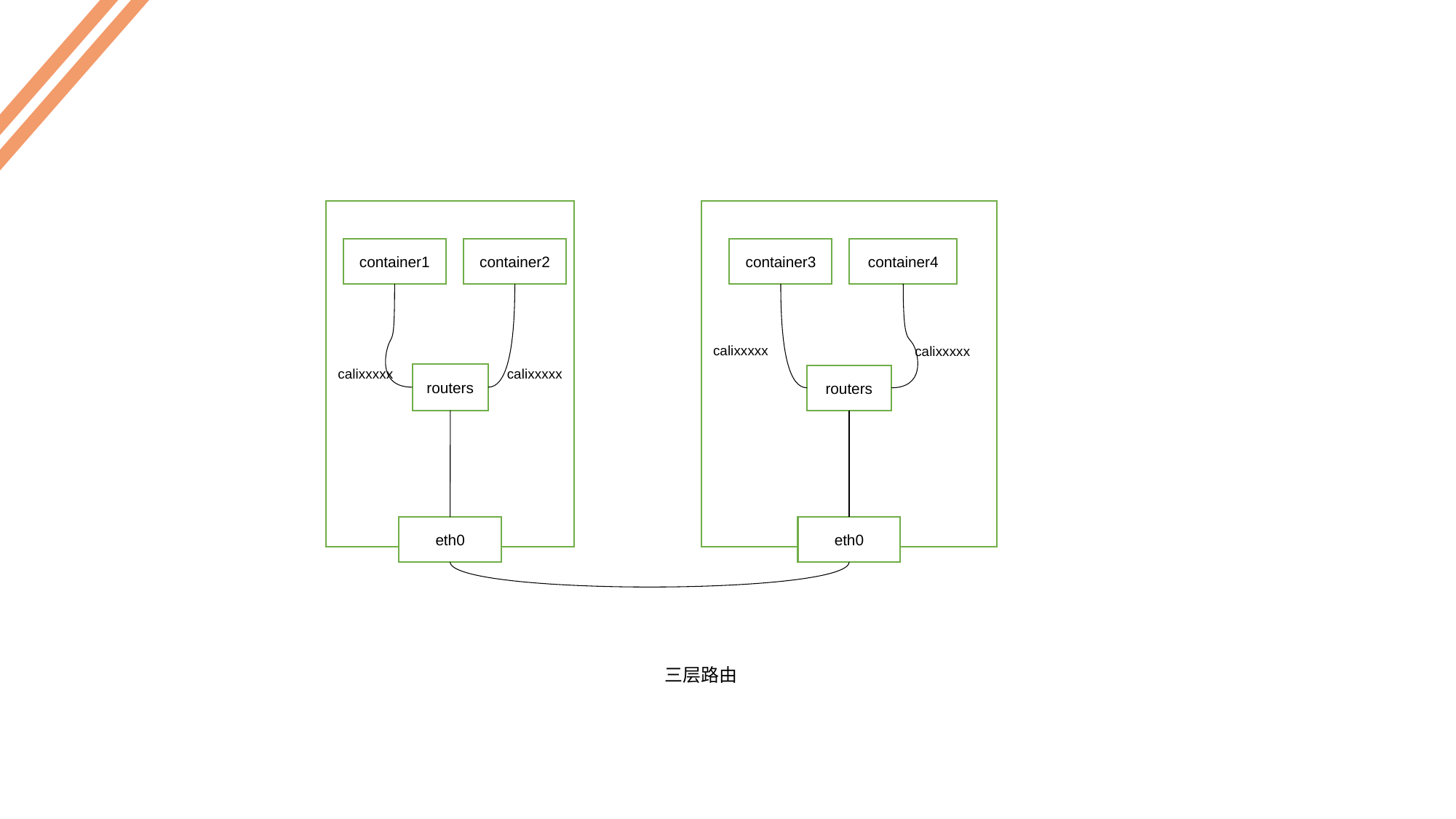

container1
container2
container3
container4
calixxxxx
calixxxxx
calixxxxx
calixxxxx
routers
routers
eth0
eth0
三层路由